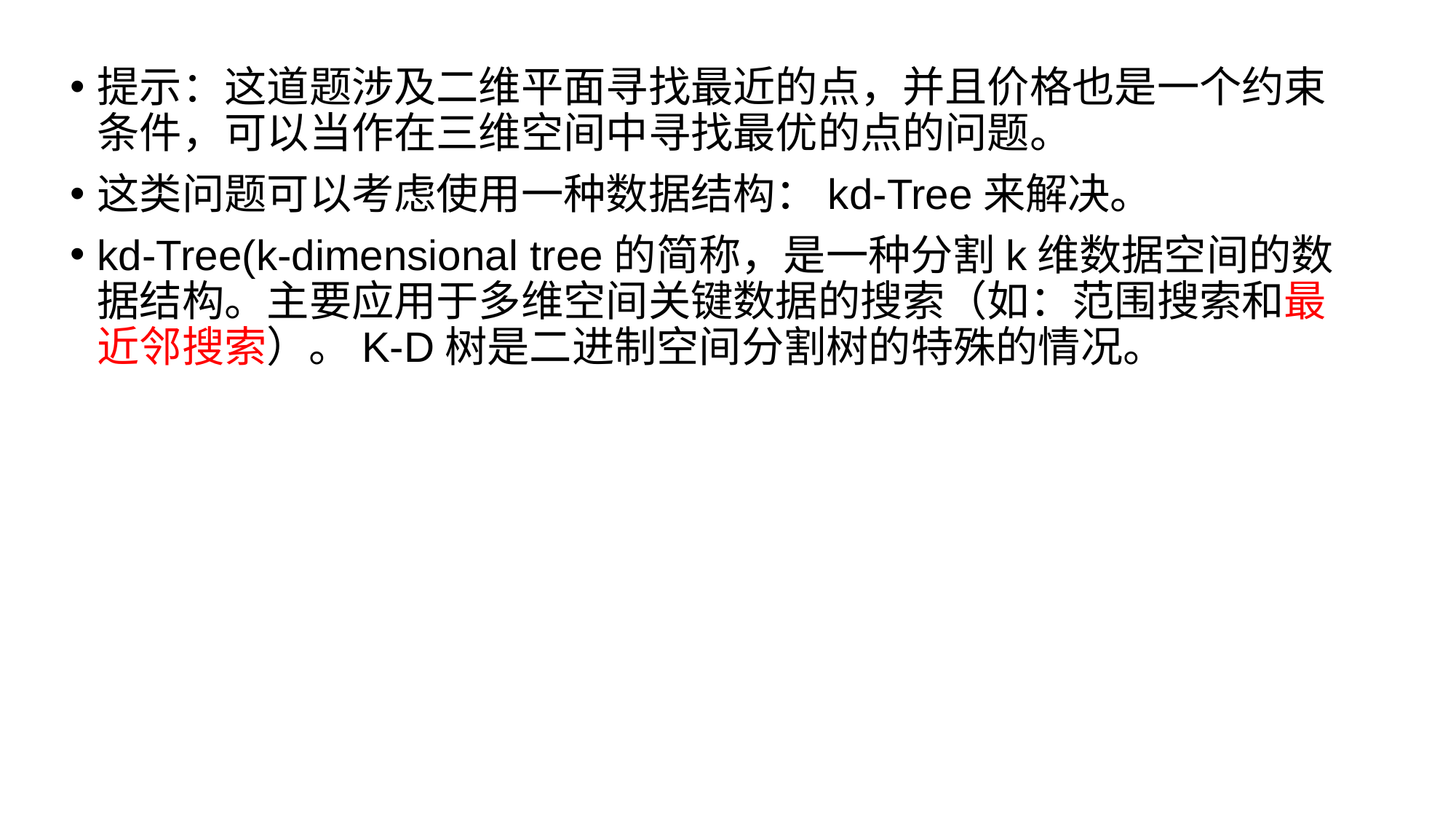

提示：这道题涉及二维平面寻找最近的点，并且价格也是一个约束条件，可以当作在三维空间中寻找最优的点的问题。
这类问题可以考虑使用一种数据结构：kd-Tree来解决。
kd-Tree(k-dimensional tree的简称，是一种分割k维数据空间的数据结构。主要应用于多维空间关键数据的搜索（如：范围搜索和最近邻搜索）。K-D树是二进制空间分割树的特殊的情况。